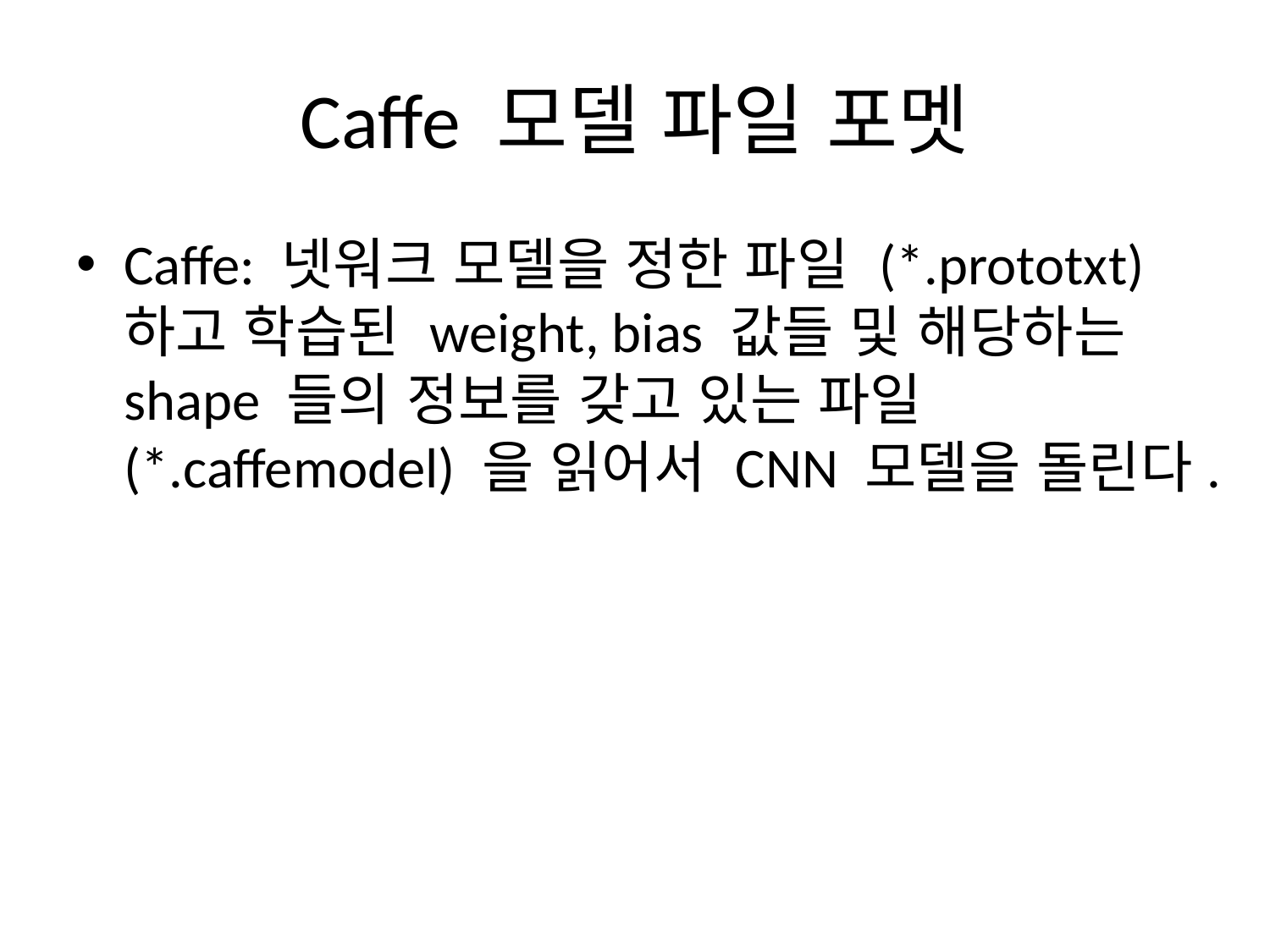

# Caffe 모델 파일 포멧
Caffe: 넷워크 모델을 정한 파일 (*.prototxt) 하고 학습된 weight, bias 값들 및 해당하는 shape 들의 정보를 갖고 있는 파일 (*.caffemodel) 을 읽어서 CNN 모델을 돌린다.